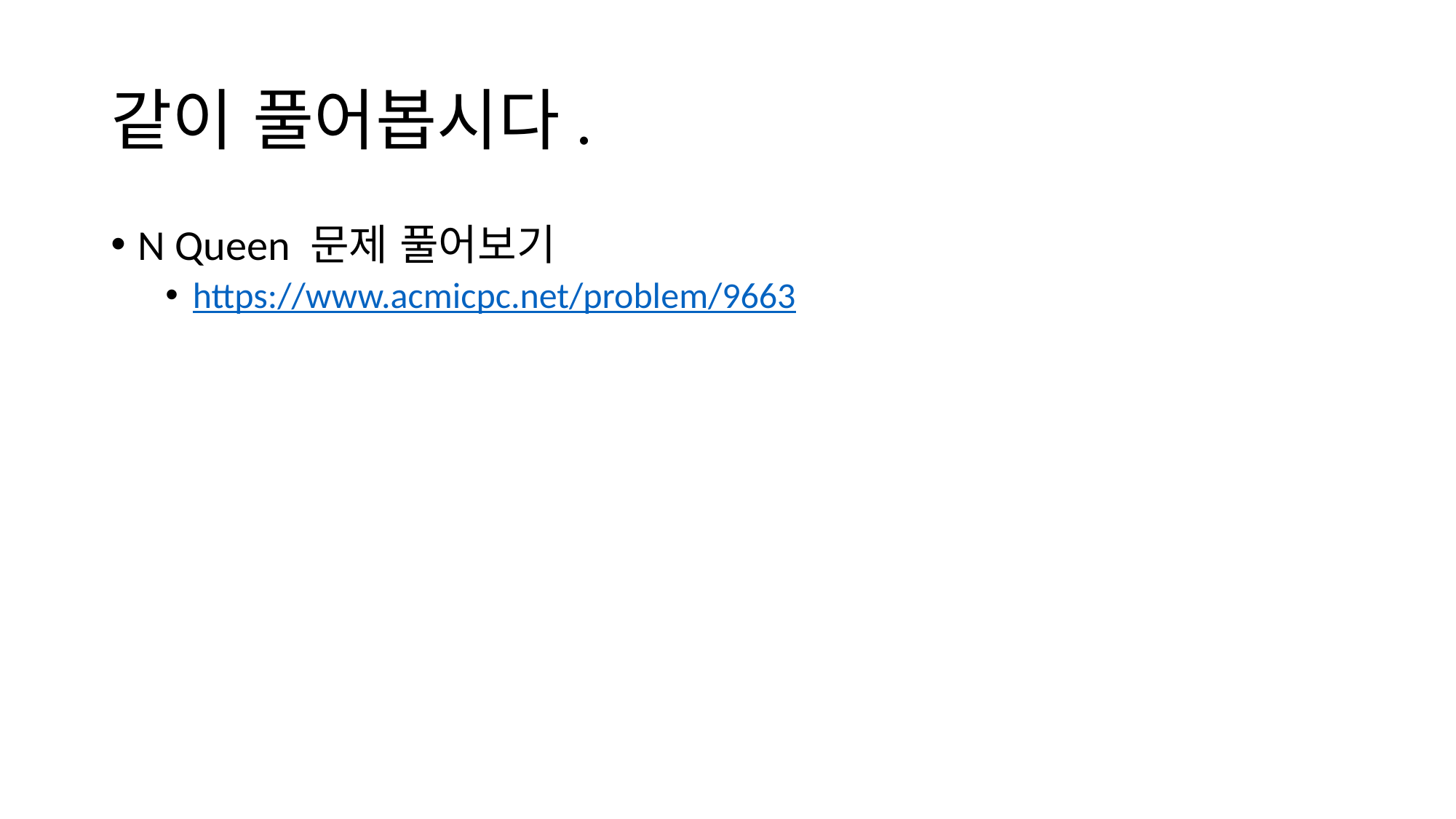

# 같이 풀어봅시다.
N Queen 문제 풀어보기
https://www.acmicpc.net/problem/9663